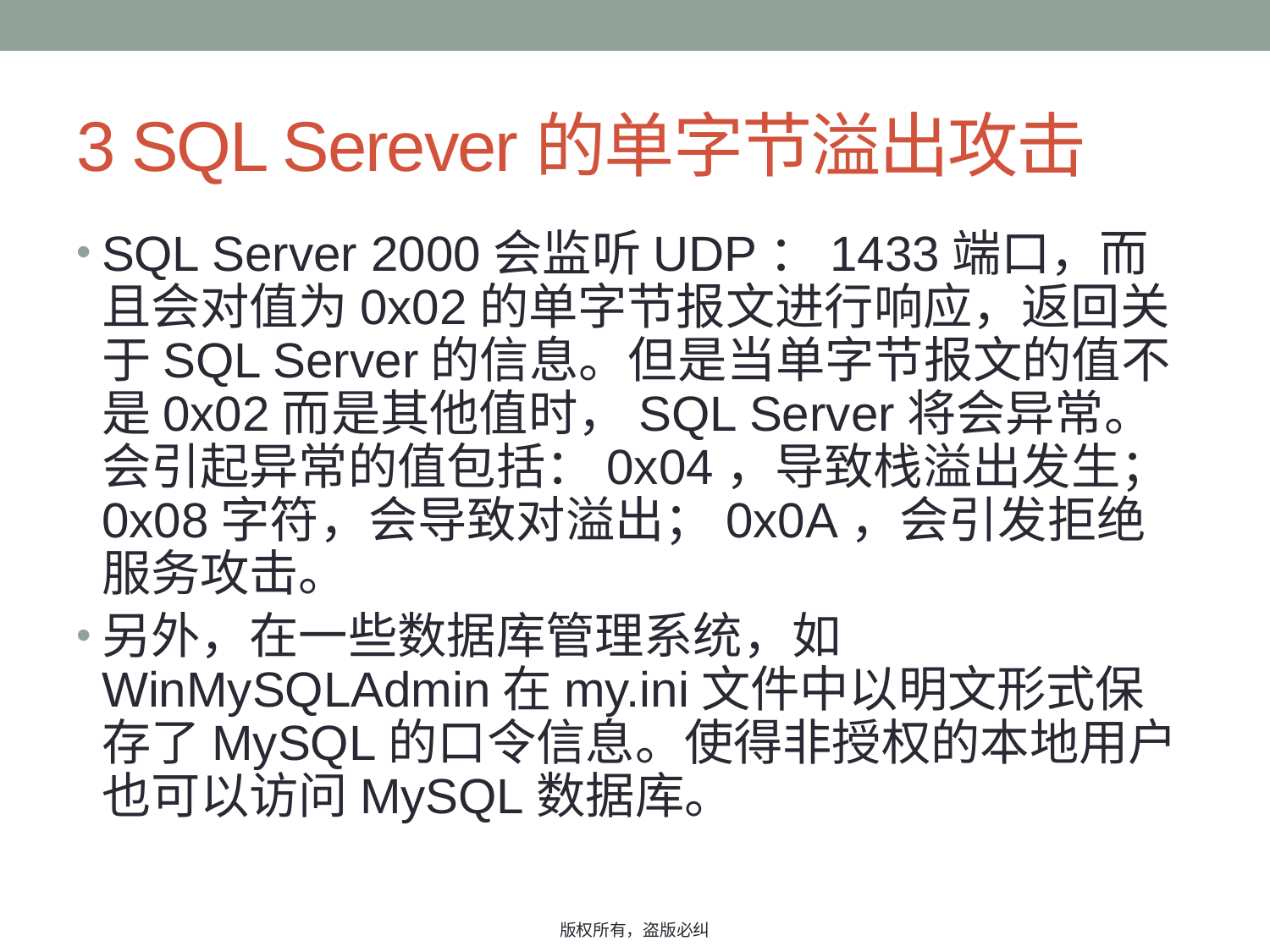

# 3 SQL Serever的单字节溢出攻击
SQL Server 2000会监听UDP：1433端口，而且会对值为0x02的单字节报文进行响应，返回关于SQL Server的信息。但是当单字节报文的值不是0x02而是其他值时，SQL Server将会异常。会引起异常的值包括：0x04，导致栈溢出发生；0x08字符，会导致对溢出；0x0A，会引发拒绝服务攻击。
另外，在一些数据库管理系统，如WinMySQLAdmin在my.ini文件中以明文形式保存了MySQL的口令信息。使得非授权的本地用户也可以访问MySQL数据库。
版权所有，盗版必纠